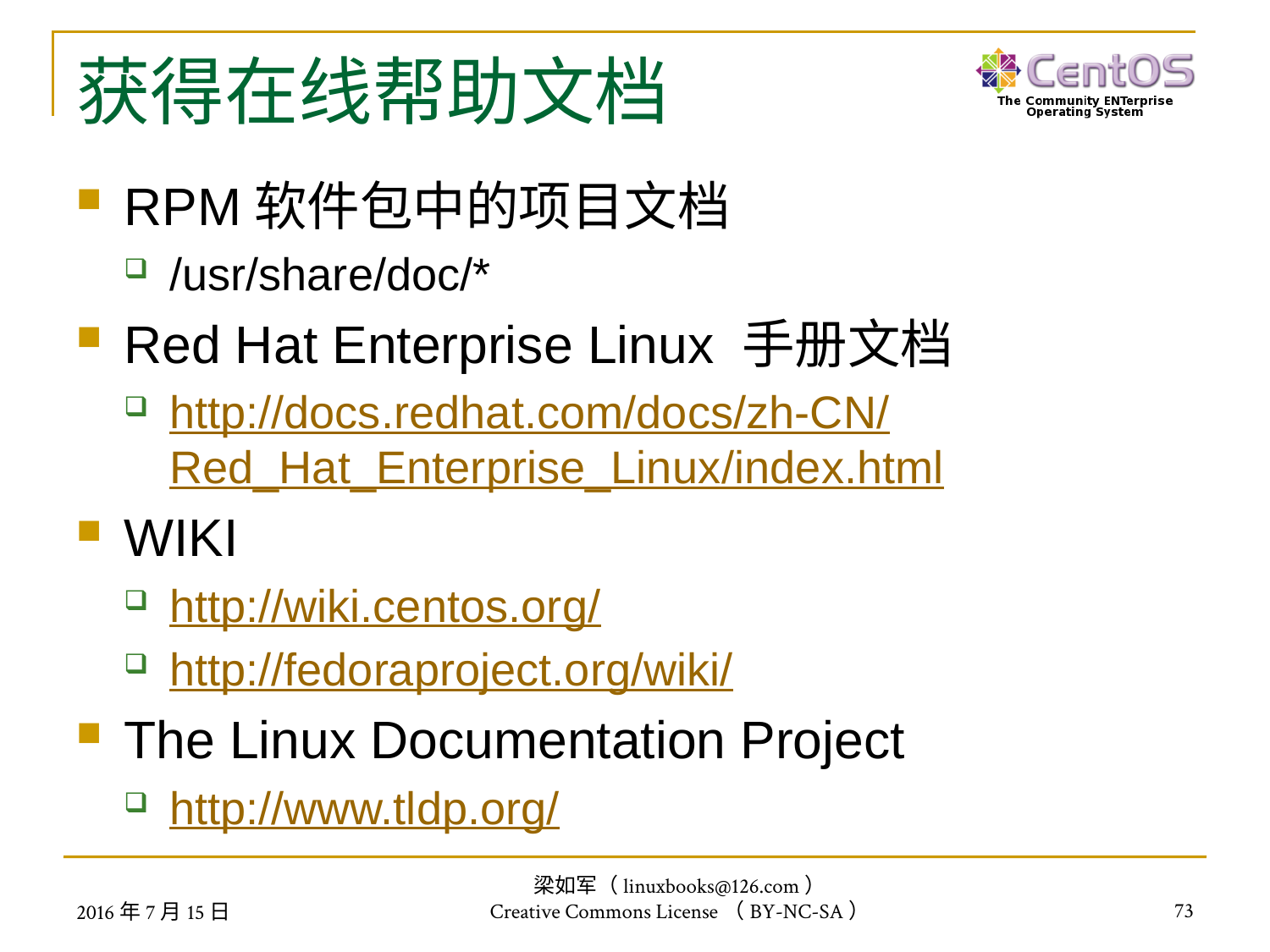

# 获得在线帮助文档
RPM软件包中的项目文档
/usr/share/doc/*
Red Hat Enterprise Linux 手册文档
http://docs.redhat.com/docs/zh-CN/
Red_Hat_Enterprise_Linux/index.html
WIKI
http://wiki.centos.org/
http://fedoraproject.org/wiki/
The Linux Documentation Project
http://www.tldp.org/
梁如军（linuxbooks@126.com）
Creative Commons License（BY-NC-SA）
2016年7月15日
73